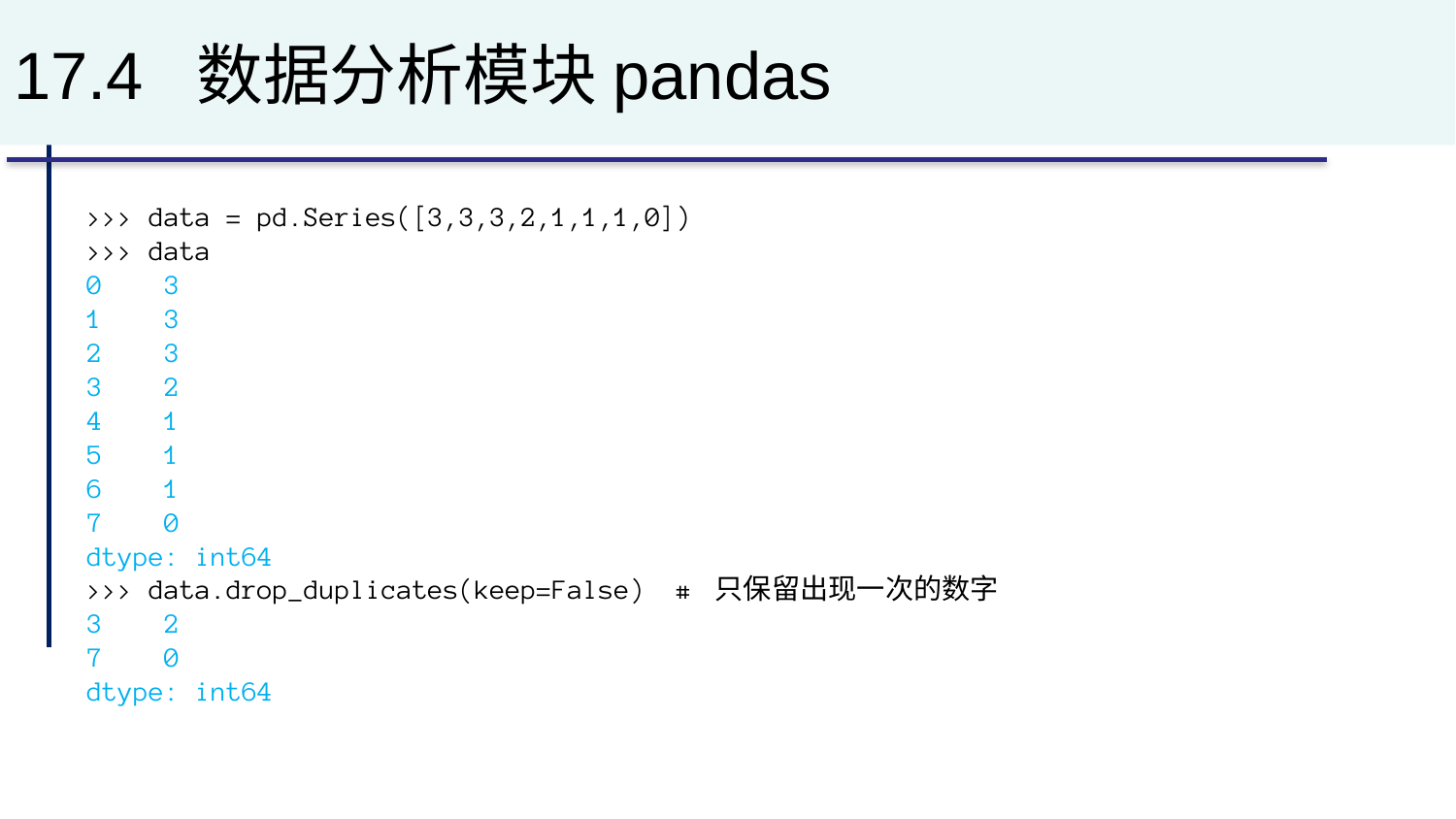

# 17.4  数据分析模块pandas
>>> data = pd.Series([3,3,3,2,1,1,1,0])
>>> data
0    3
1    3
2    3
3    2
4    1
5    1
6    1
7    0
dtype: int64
>>> data.drop_duplicates(keep=False)  # 只保留出现一次的数字
3    2
7    0
dtype: int64